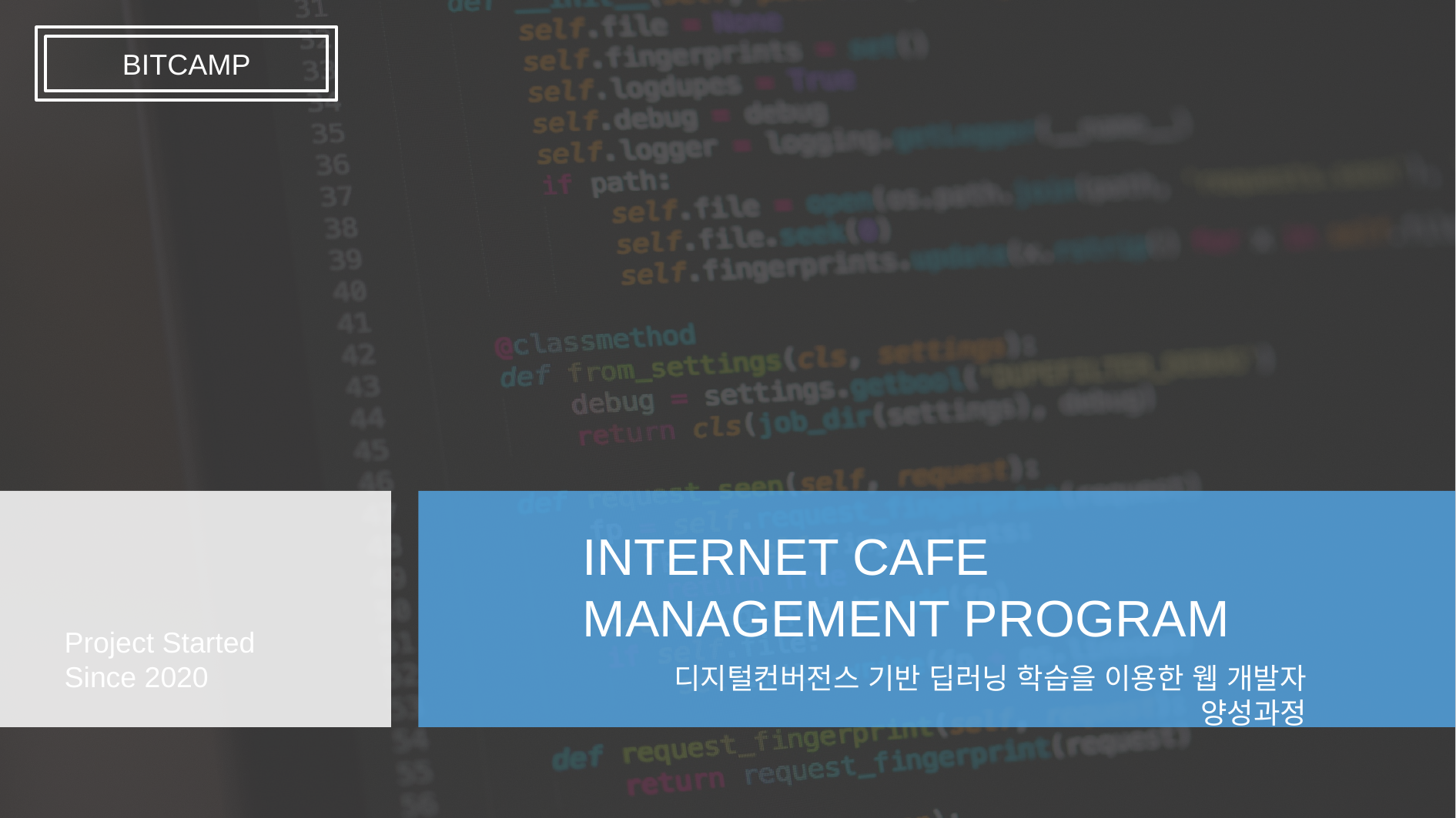

BITCAMP

INTERNET CAFE
MANAGEMENT PROGRAM
Project Started
Since 2020
디지털컨버전스 기반 딥러닝 학습을 이용한 웹 개발자 양성과정